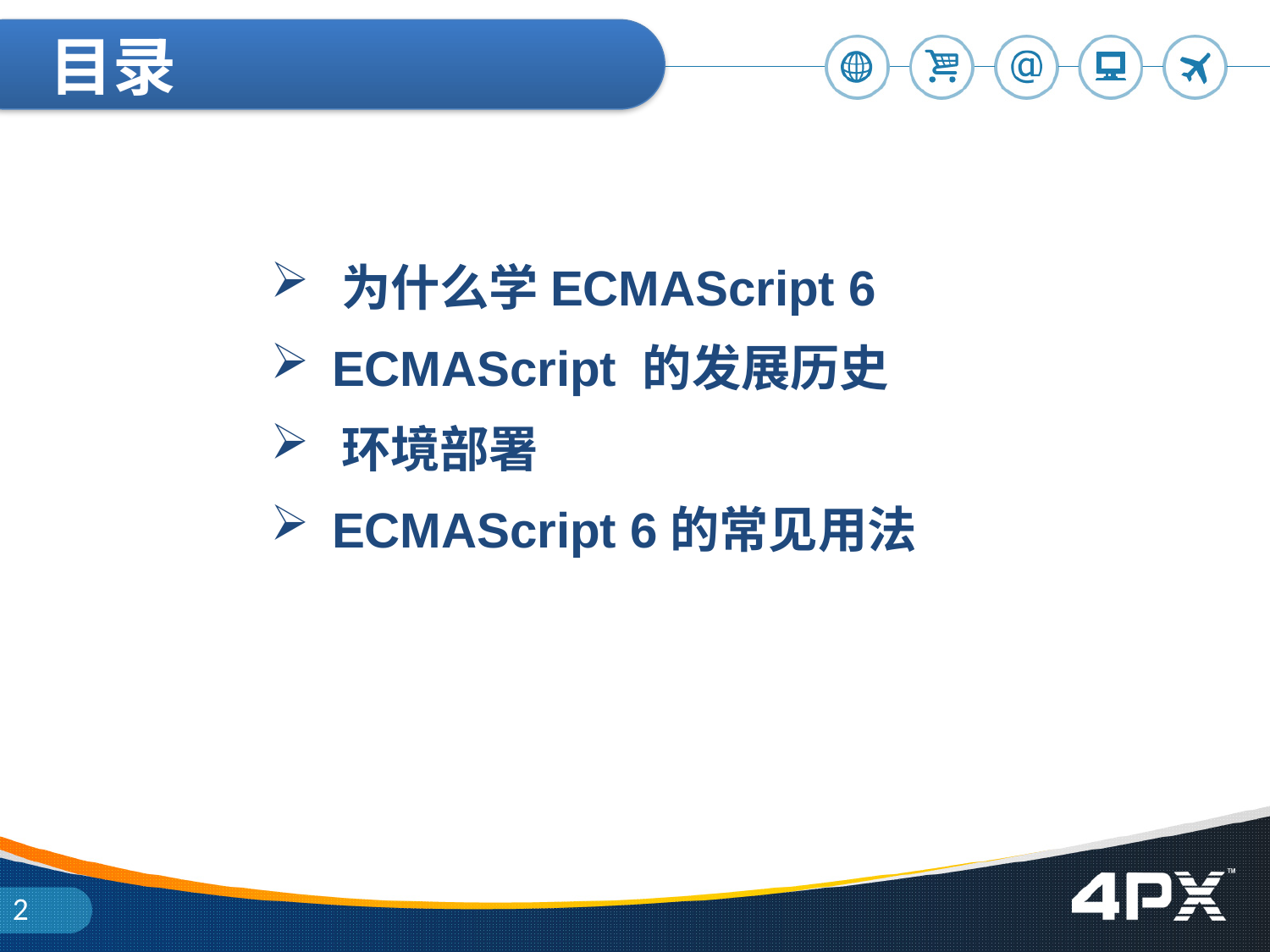

目录
 为什么学ECMAScript 6
 ECMAScript 的发展历史
 环境部署
 ECMAScript 6的常见用法
2